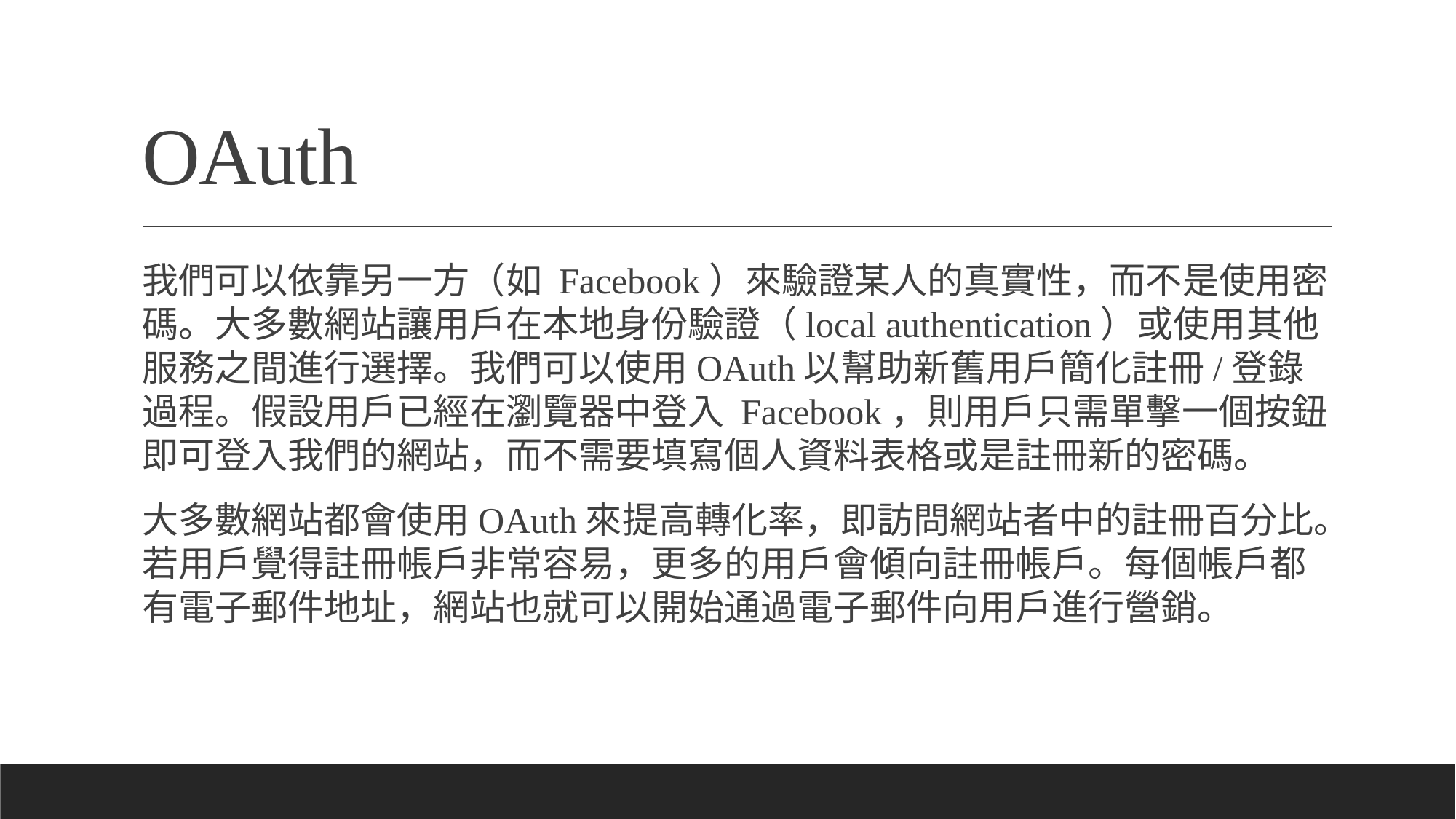

# OAuth
我們可以依靠另一方（如 Facebook）來驗證某人的真實性，而不是使用密碼。大多數網站讓用戶在本地身份驗證（local authentication）或使用其他服務之間進行選擇。我們可以使用OAuth以幫助新舊用戶簡化註冊/登錄過程。假設用戶已經在瀏覽器中登入 Facebook，則用戶只需單擊一個按鈕即可登入我們的網站，而不需要填寫個人資料表格或是註冊新的密碼。
大多數網站都會使用OAuth來提高轉化率，即訪問網站者中的註冊百分比。若用戶覺得註冊帳戶非常容易，更多的用戶會傾向註冊帳戶。每個帳戶都有電子郵件地址，網站也就可以開始通過電子郵件向用戶進行營銷。